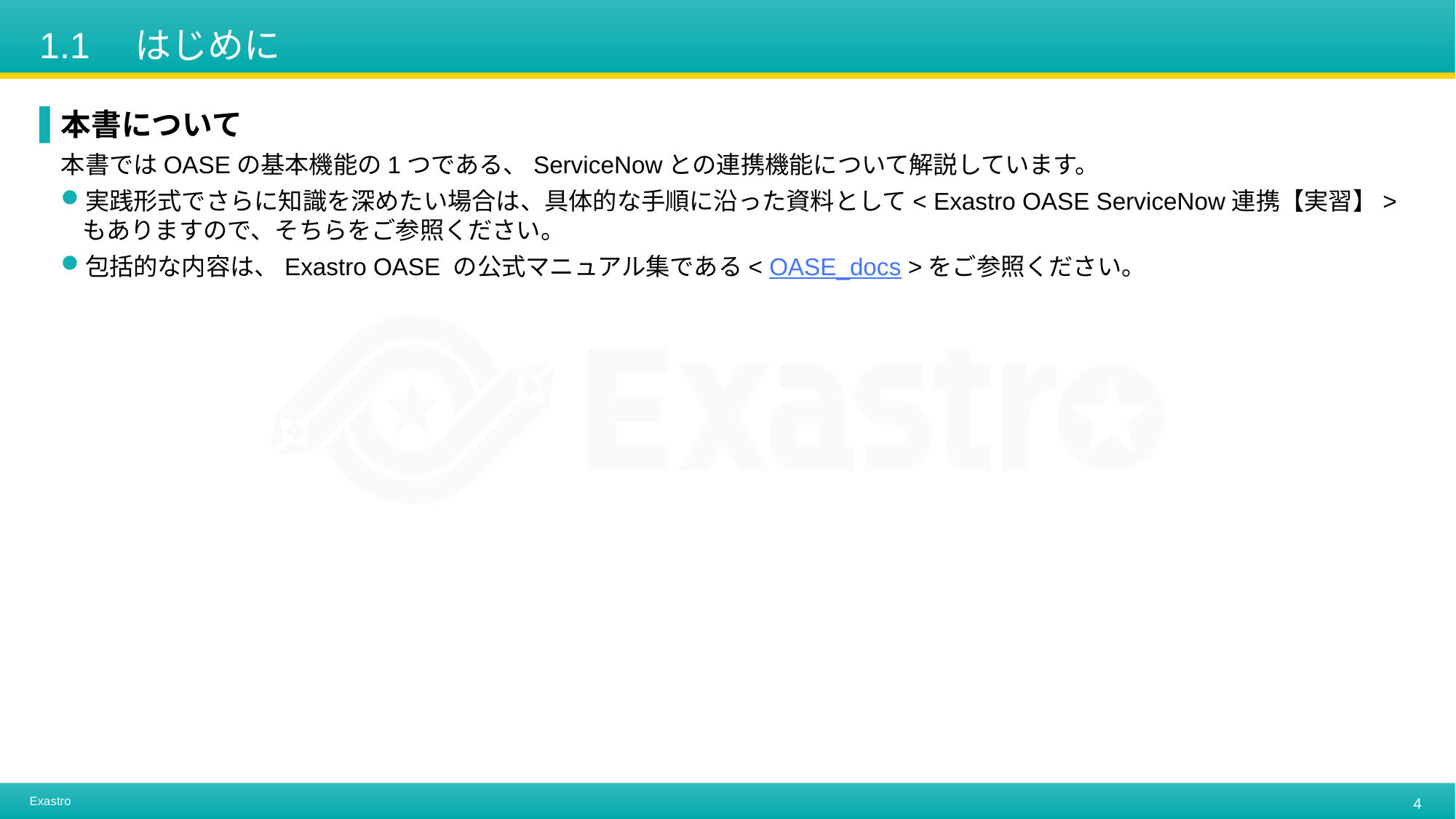

# 1.1　はじめに
本書について
本書ではOASEの基本機能の1つである、ServiceNowとの連携機能について解説しています。
実践形式でさらに知識を深めたい場合は、具体的な手順に沿った資料として< Exastro OASE ServiceNow連携【実習】>もありますので、そちらをご参照ください。
包括的な内容は、Exastro OASE の公式マニュアル集である< OASE_docs >をご参照ください。